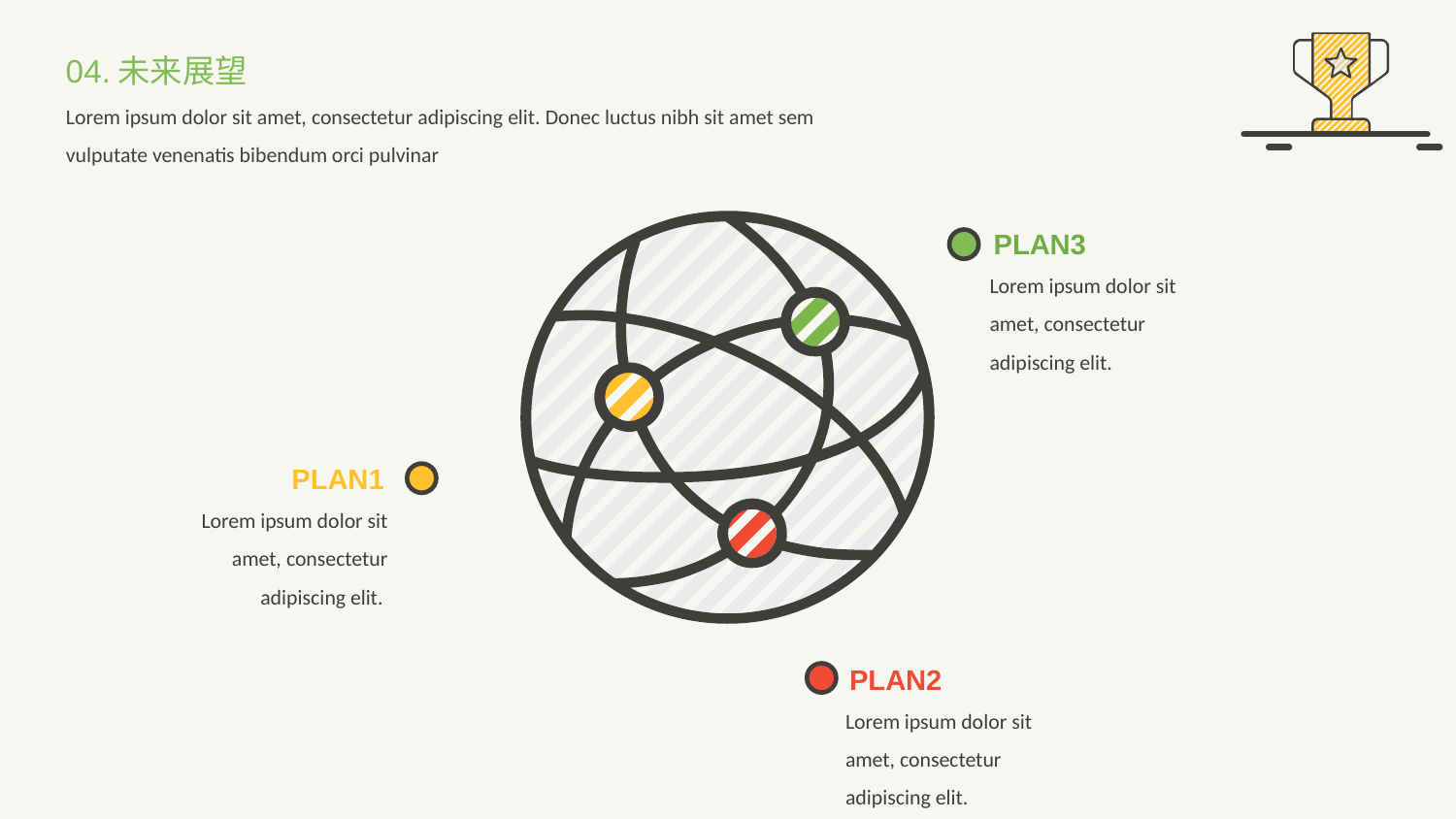

04.未来展望
Lorem ipsum dolor sit amet, consectetur adipiscing elit. Donec luctus nibh sit amet sem vulputate venenatis bibendum orci pulvinar

PLAN3

Lorem ipsum dolor sit amet, consectetur adipiscing elit.
PLAN1

Lorem ipsum dolor sit amet, consectetur adipiscing elit.
PLAN2

Lorem ipsum dolor sit amet, consectetur adipiscing elit.